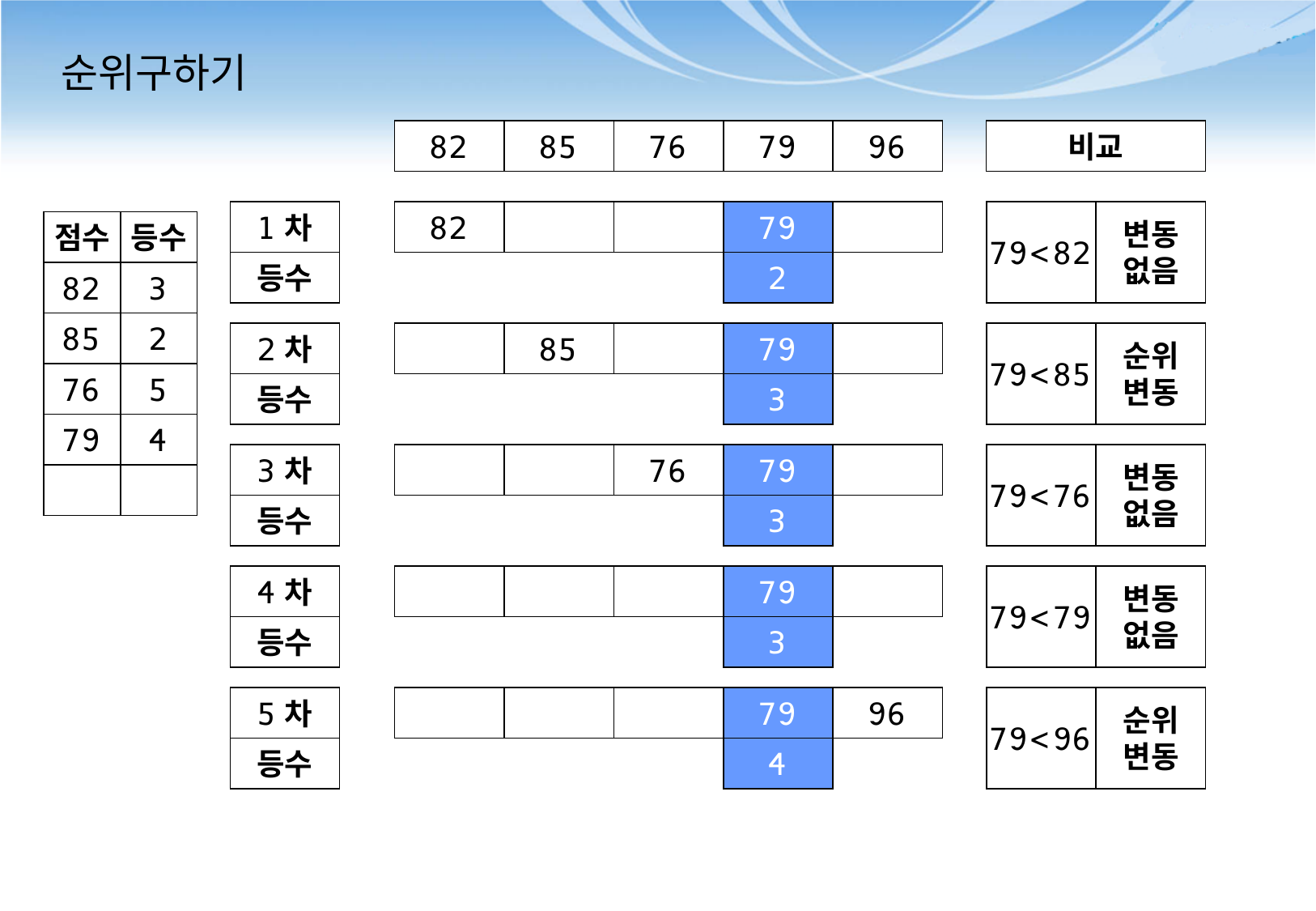

# 순위구하기
82
85
76
79
96
비교
1차
82

79

79<82
변동
없음
점수
등수
등수
2
82
3
85
2
2차

85

79

79<85
순위
변동
76
5
등수
3
79
4
3차

76
79

79<76
변동
없음

등수
3
4차

79

79<79
변동
없음
등수
3
5차

79
96
79<96
순위
변동
등수
4